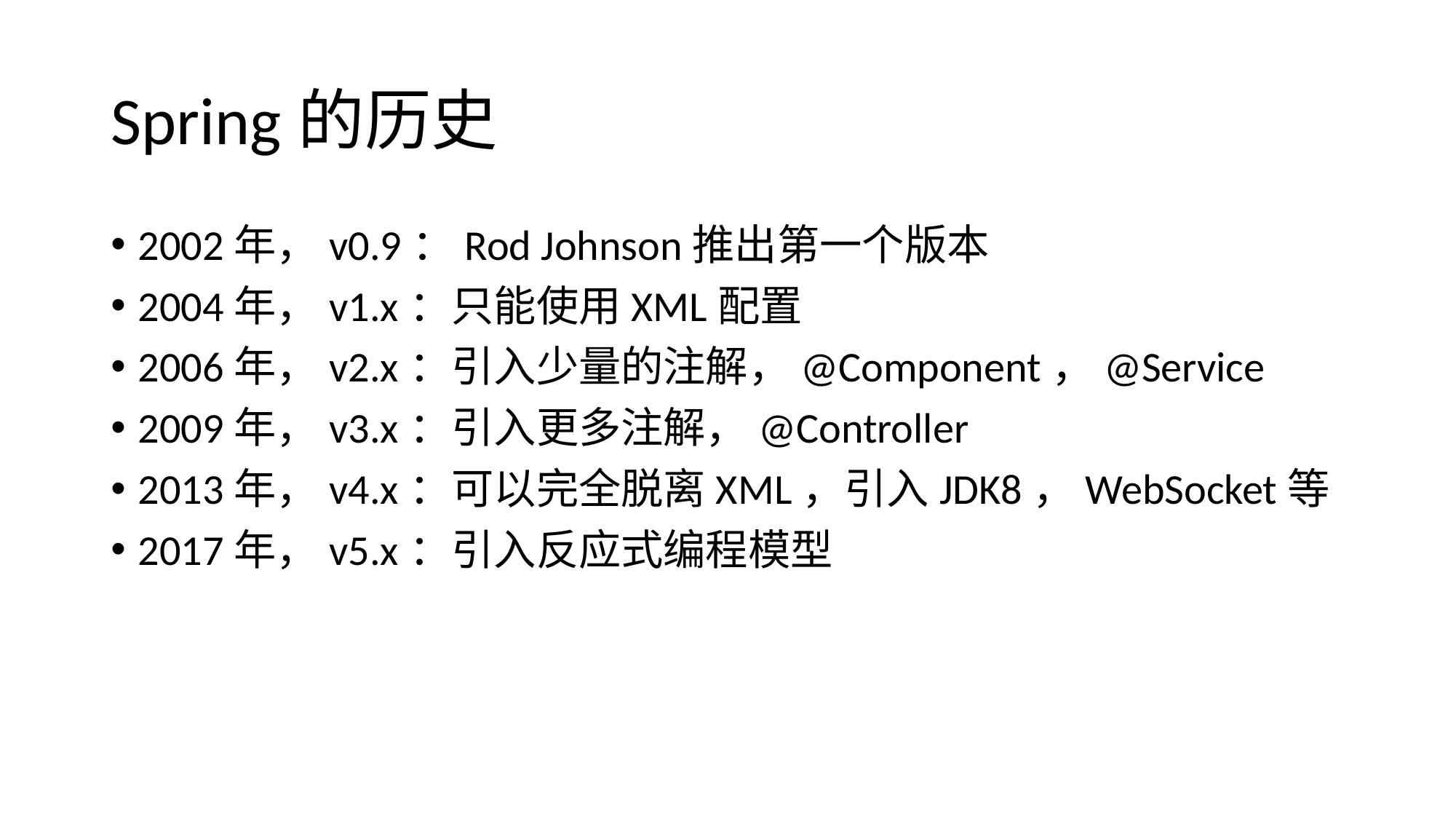

# Spring的历史
2002年，v0.9：Rod Johnson推出第一个版本
2004年，v1.x：只能使用XML配置
2006年，v2.x：引入少量的注解，@Component，@Service
2009年，v3.x：引入更多注解，@Controller
2013年，v4.x：可以完全脱离XML，引入JDK8，WebSocket等
2017年，v5.x：引入反应式编程模型